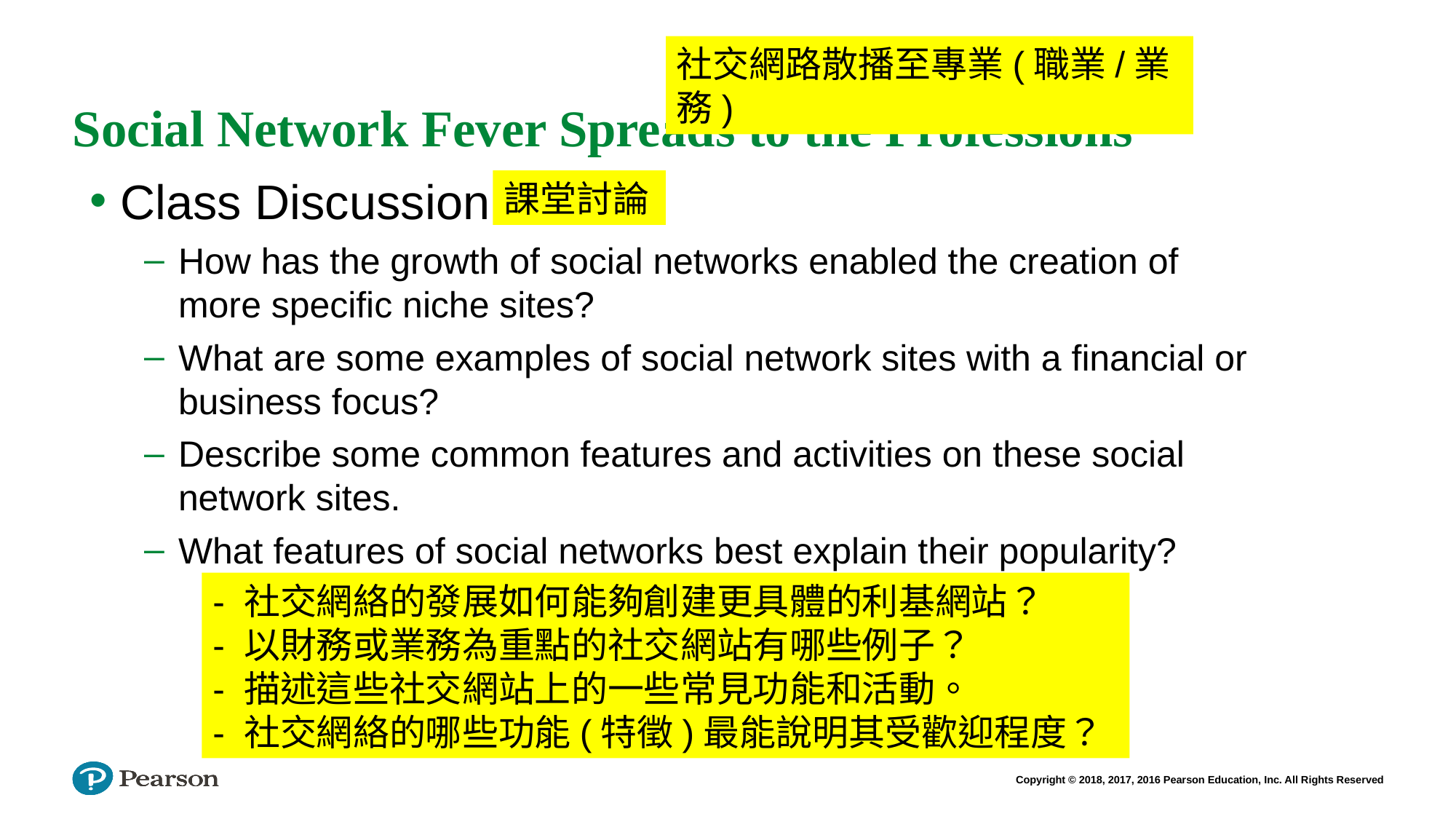

# Social Network Fever Spreads to the Professions
社交網路散播至專業(職業/業務)
Class Discussion
How has the growth of social networks enabled the creation of more specific niche sites?
What are some examples of social network sites with a financial or business focus?
Describe some common features and activities on these social network sites.
What features of social networks best explain their popularity?
課堂討論
- 社交網絡的發展如何能夠創建更具體的利基網站？
- 以財務或業務為重點的社交網站有哪些例子？
- 描述這些社交網站上的一些常見功能和活動。
- 社交網絡的哪些功能(特徵)最能說明其受歡迎程度？